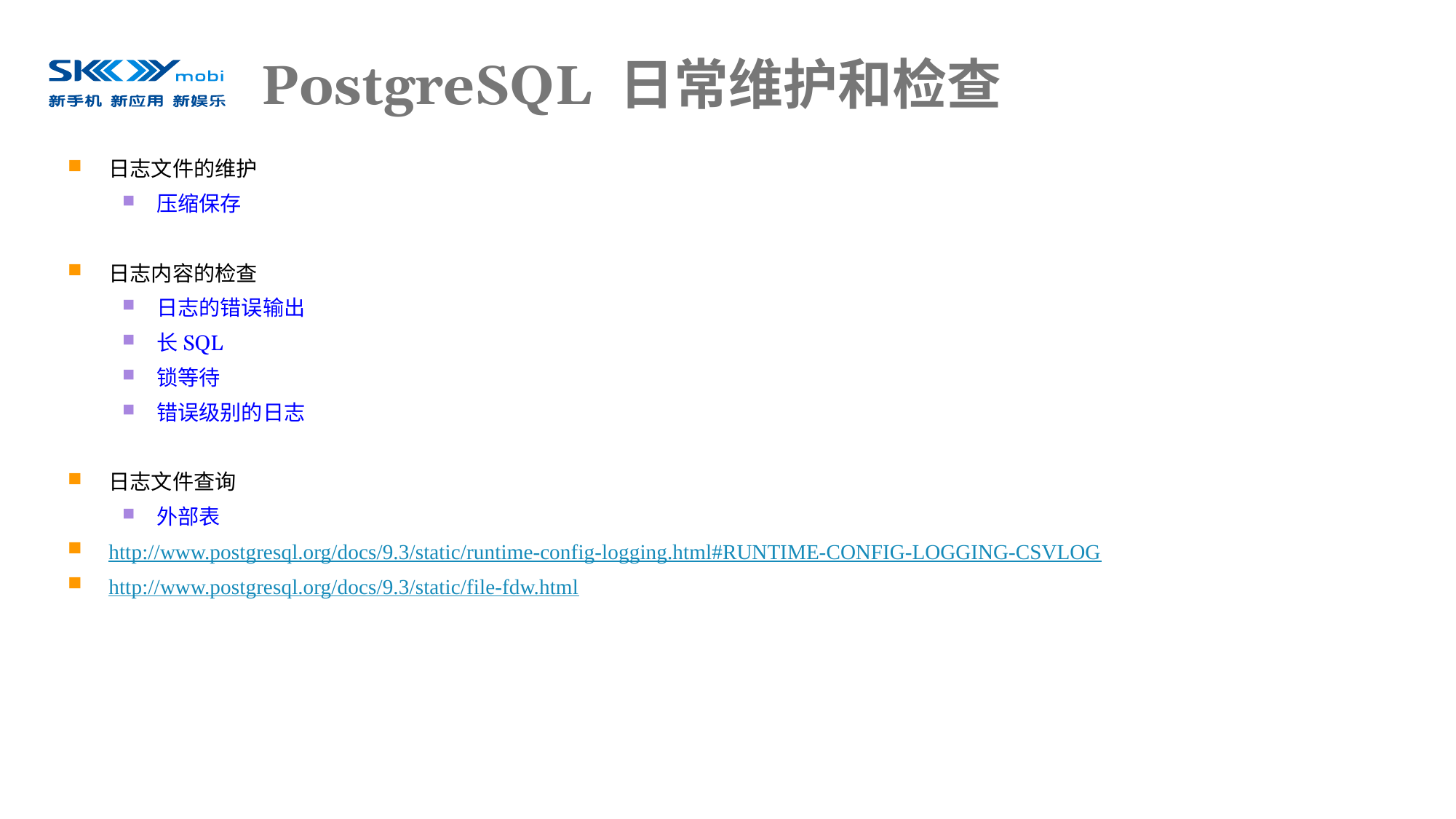

# PostgreSQL 日常维护和检查
日志文件的维护
压缩保存

日志内容的检查
日志的错误输出
长SQL
锁等待
错误级别的日志

日志文件查询
外部表
http://www.postgresql.org/docs/9.3/static/runtime-config-logging.html#RUNTIME-CONFIG-LOGGING-CSVLOG
http://www.postgresql.org/docs/9.3/static/file-fdw.html